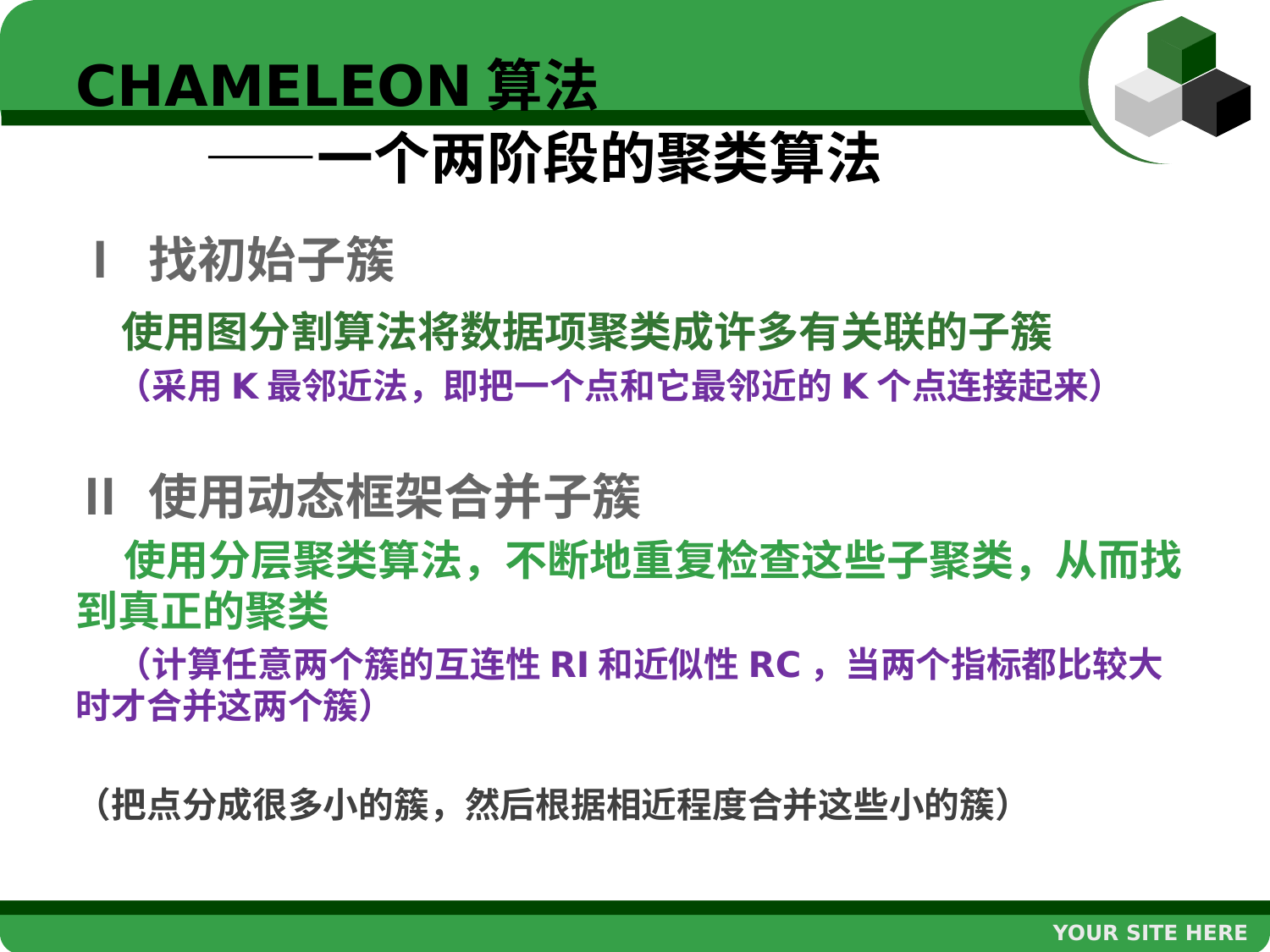

# CHAMELEON算法 ——一个两阶段的聚类算法
Ⅰ 找初始子簇
   使用图分割算法将数据项聚类成许多有关联的子簇
    （采用K最邻近法，即把一个点和它最邻近的K个点连接起来）

Ⅱ 使用动态框架合并子簇
    使用分层聚类算法，不断地重复检查这些子聚类，从而找到真正的聚类
    （计算任意两个簇的互连性RI和近似性RC，当两个指标都比较大时才合并这两个簇）

（把点分成很多小的簇，然后根据相近程度合并这些小的簇）
YOUR SITE HERE